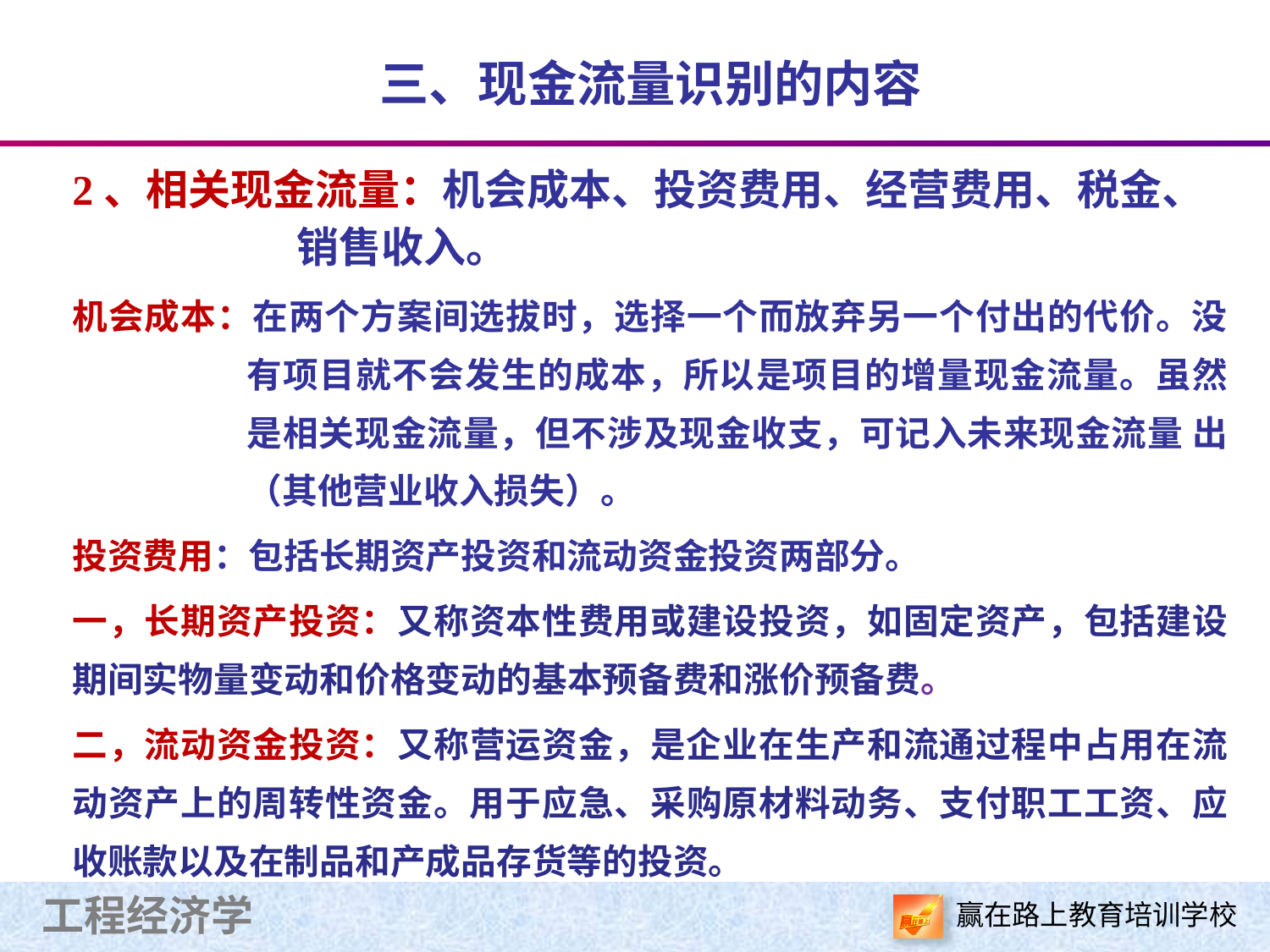

# 三、现金流量识别的内容
2、相关现金流量：机会成本、投资费用、经营费用、税金、销售收入。
机会成本：在两个方案间选拔时，选择一个而放弃另一个付出的代价。没有项目就不会发生的成本，所以是项目的增量现金流量。虽然是相关现金流量，但不涉及现金收支，可记入未来现金流量 出（其他营业收入损失）。
投资费用：包括长期资产投资和流动资金投资两部分。
一，长期资产投资：又称资本性费用或建设投资，如固定资产，包括建设期间实物量变动和价格变动的基本预备费和涨价预备费。
二，流动资金投资：又称营运资金，是企业在生产和流通过程中占用在流动资产上的周转性资金。用于应急、采购原材料动务、支付职工工资、应收账款以及在制品和产成品存货等的投资。